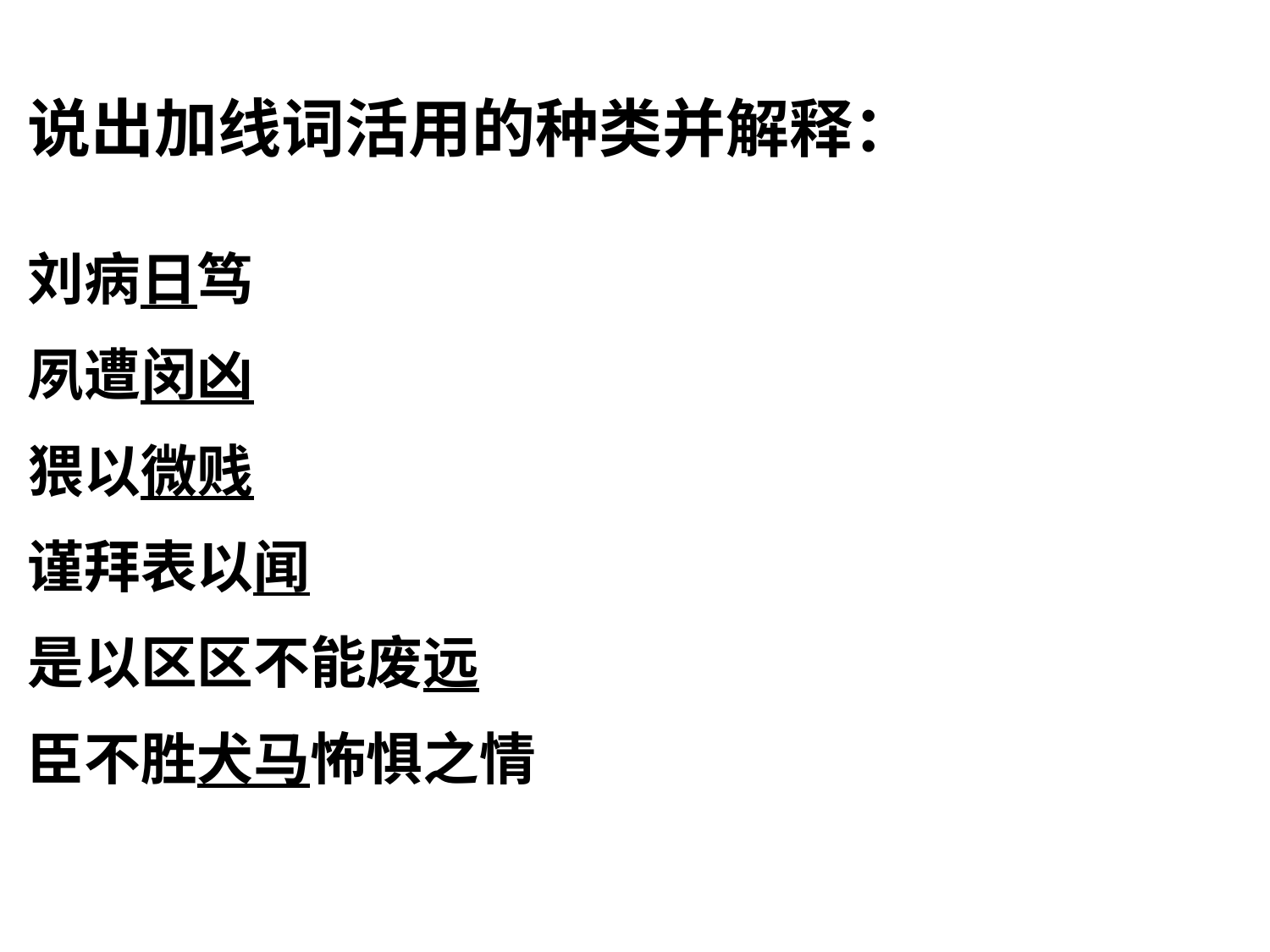

说出加线词活用的种类并解释：
刘病日笃
夙遭闵凶
猥以微贱
谨拜表以闻
是以区区不能废远
臣不胜犬马怖惧之情